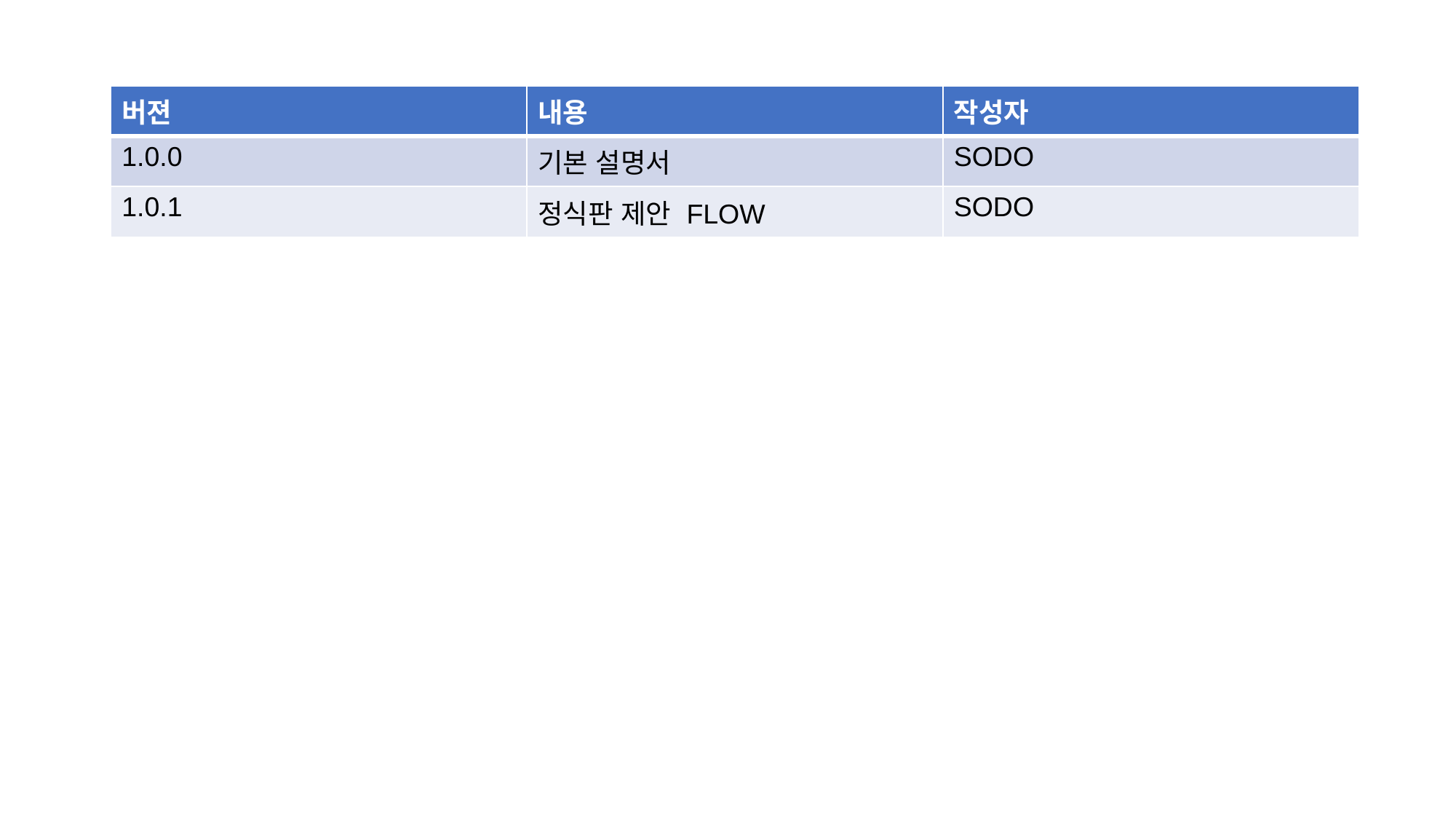

| 버젼 | 내용 | 작성자 |
| --- | --- | --- |
| 1.0.0 | 기본 설명서 | SODO |
| 1.0.1 | 정식판 제안 FLOW | SODO |